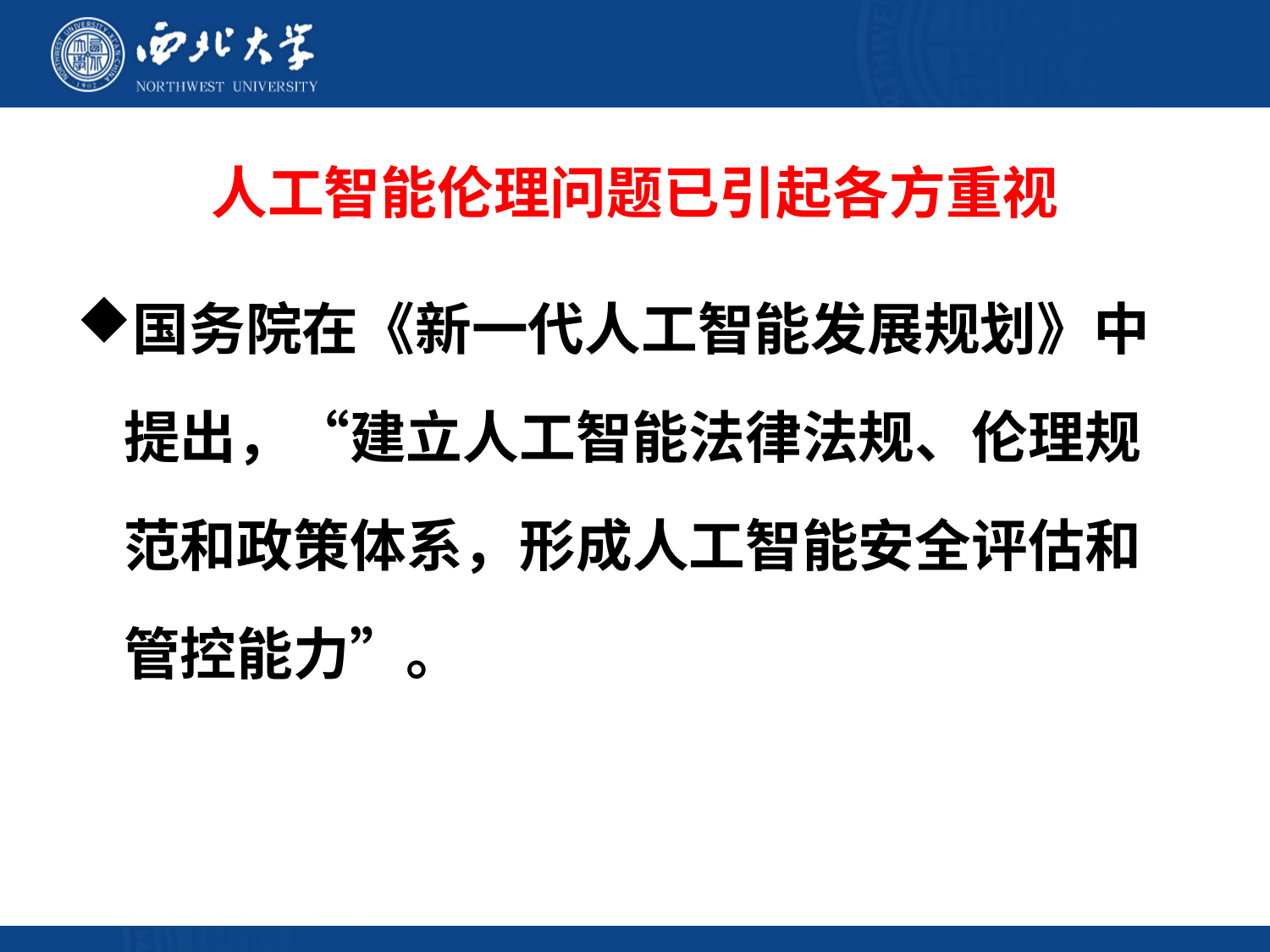

人工智能伦理问题已引起各方重视
国务院在《新一代人工智能发展规划》中提出，“建立人工智能法律法规、伦理规范和政策体系，形成人工智能安全评估和管控能力”。